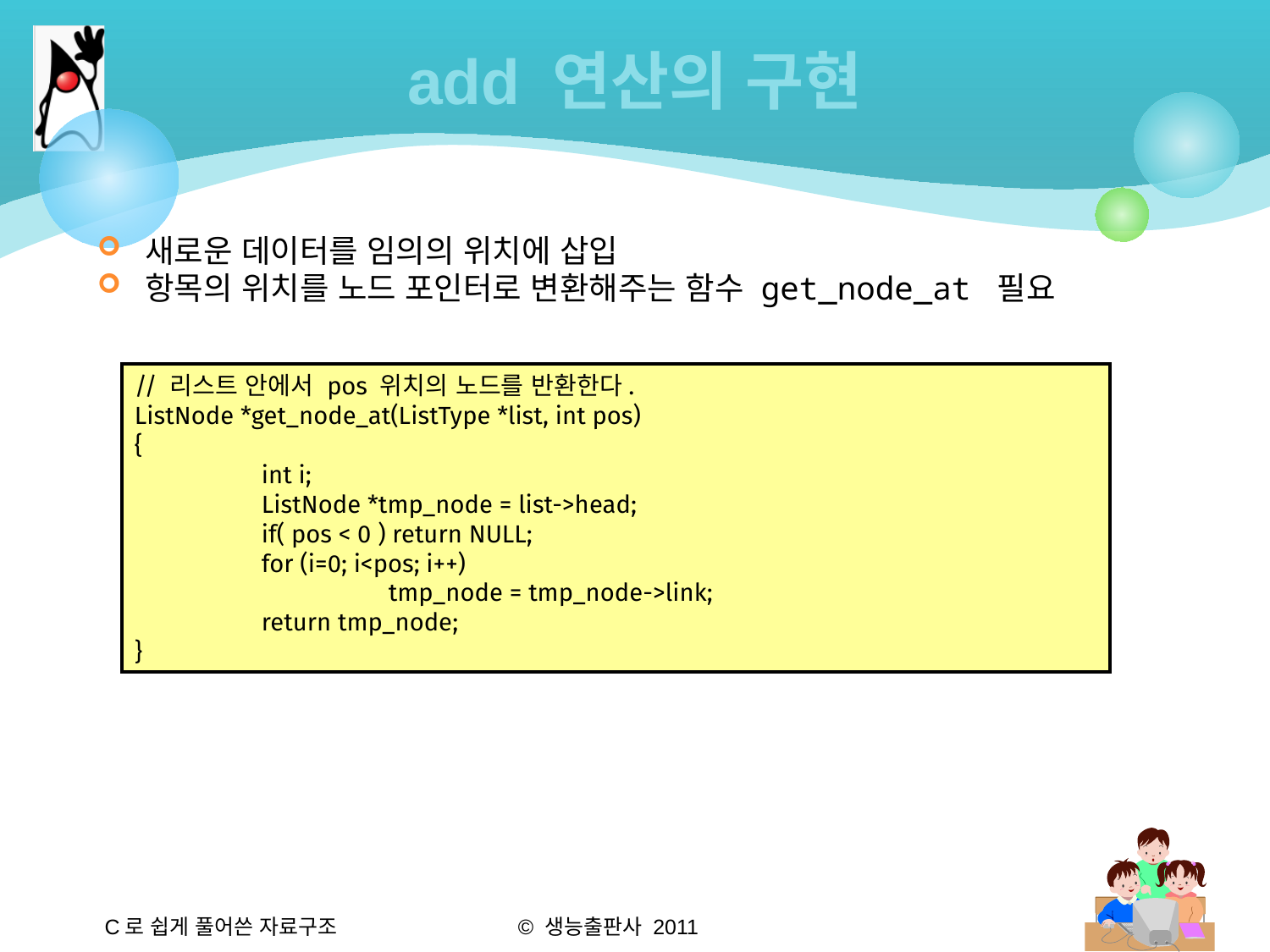

# add 연산의 구현
새로운 데이터를 임의의 위치에 삽입
항목의 위치를 노드 포인터로 변환해주는 함수 get_node_at 필요
// 리스트 안에서 pos 위치의 노드를 반환한다.
ListNode *get_node_at(ListType *list, int pos)
{
	int i;
	ListNode *tmp_node = list->head;
	if( pos < 0 ) return NULL;
	for (i=0; i<pos; i++)
		tmp_node = tmp_node->link;
	return tmp_node;
}